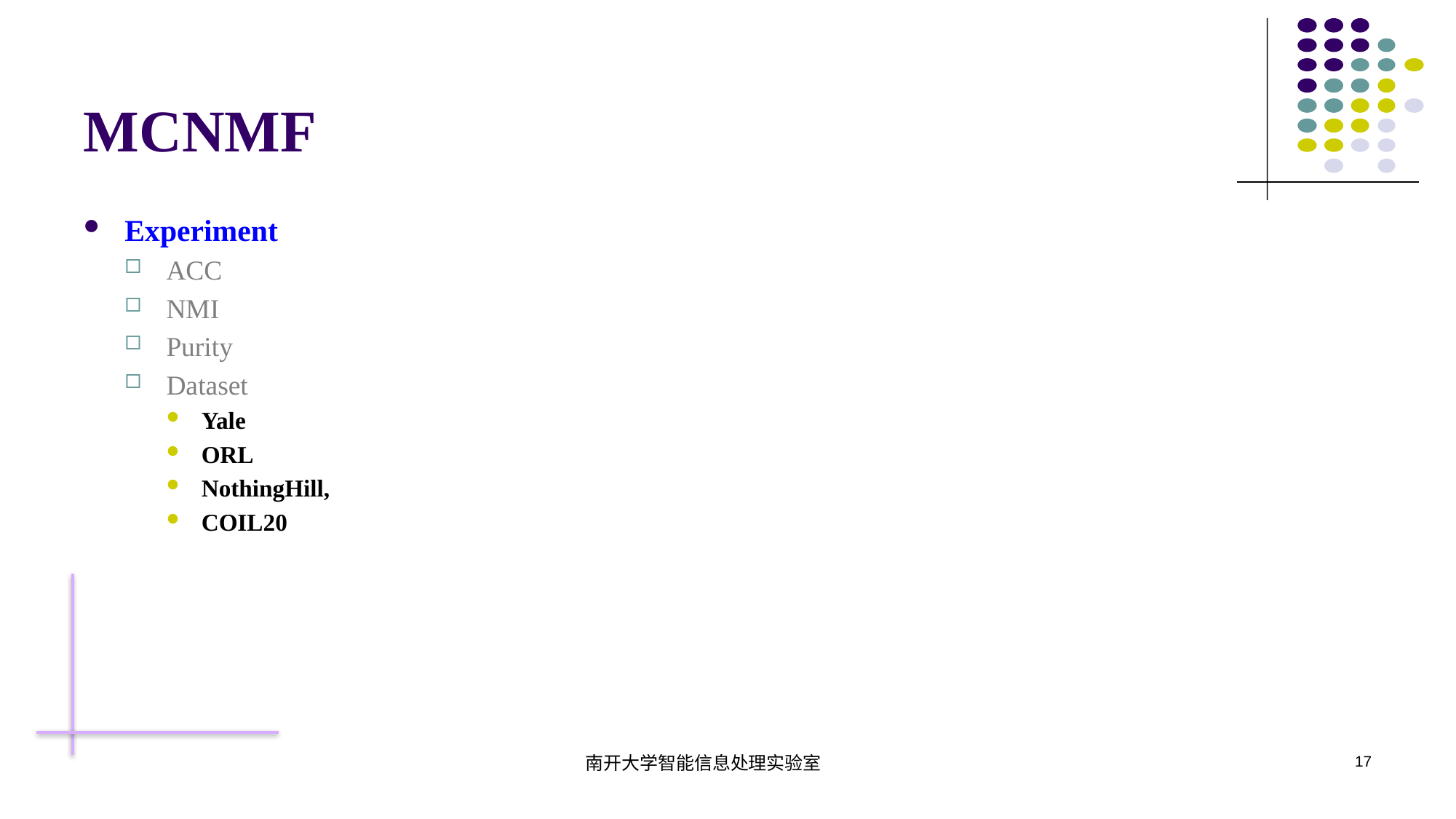

# MCNMF
Experiment
ACC
NMI
Purity
Dataset
Yale
ORL
NothingHill,
COIL20

南开大学智能信息处理实验室
17